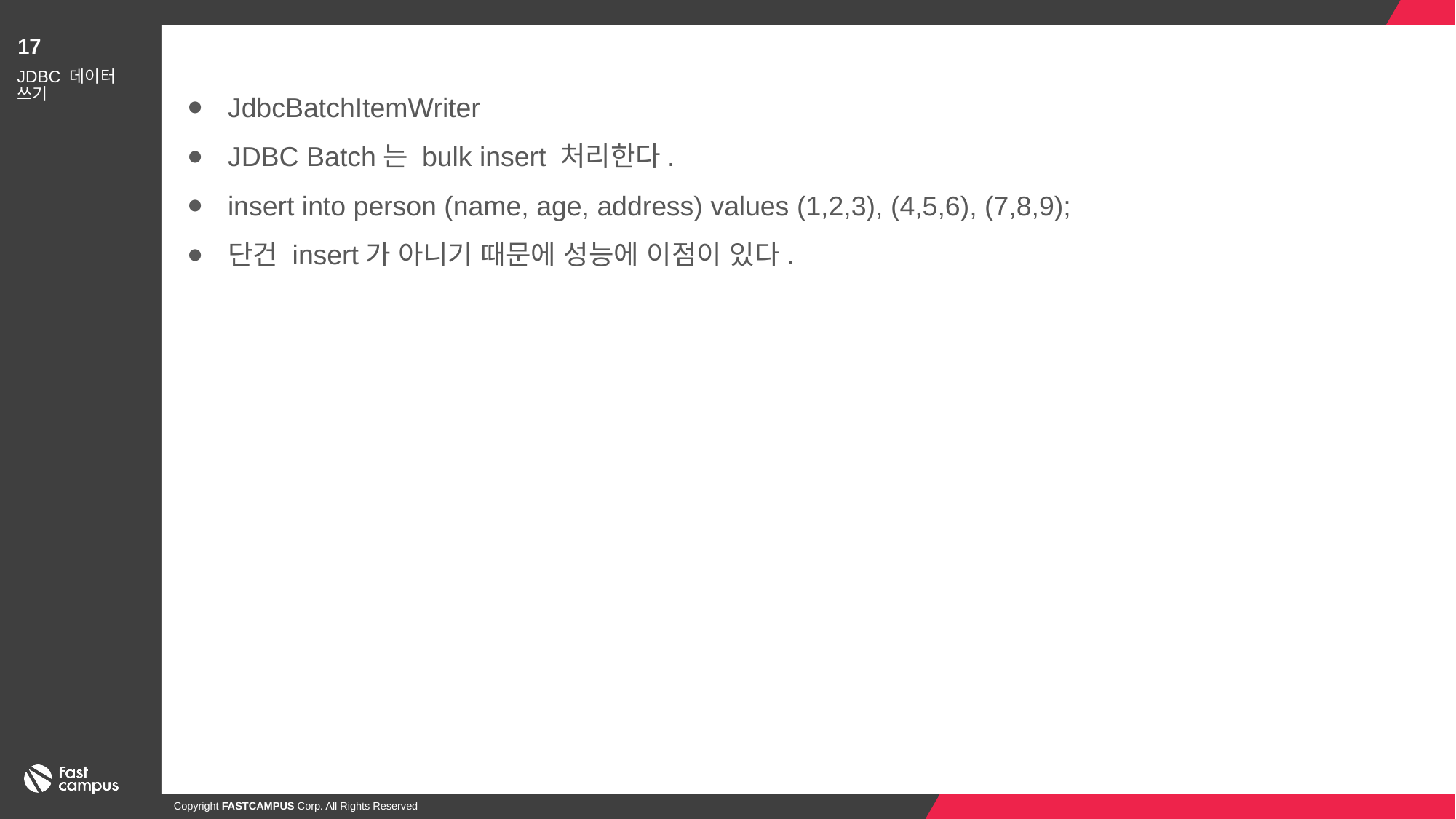

17
JdbcBatchItemWriter
JDBC Batch는 bulk insert 처리한다.
insert into person (name, age, address) values (1,2,3), (4,5,6), (7,8,9);
단건 insert가 아니기 때문에 성능에 이점이 있다.
JDBC 데이터 쓰기